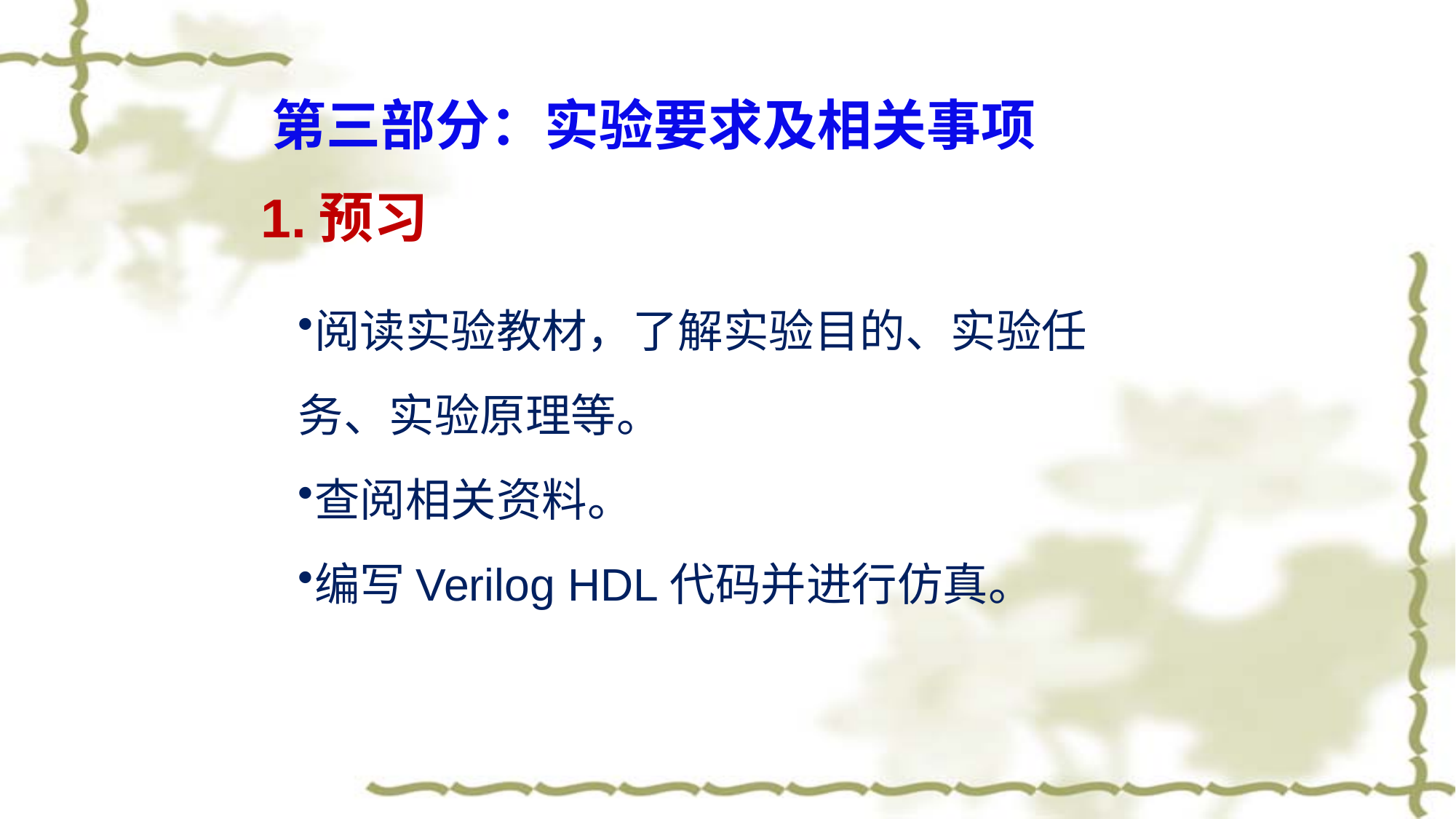

第三部分：实验要求及相关事项
1.预习
阅读实验教材，了解实验目的、实验任务、实验原理等。
查阅相关资料。
编写Verilog HDL代码并进行仿真。